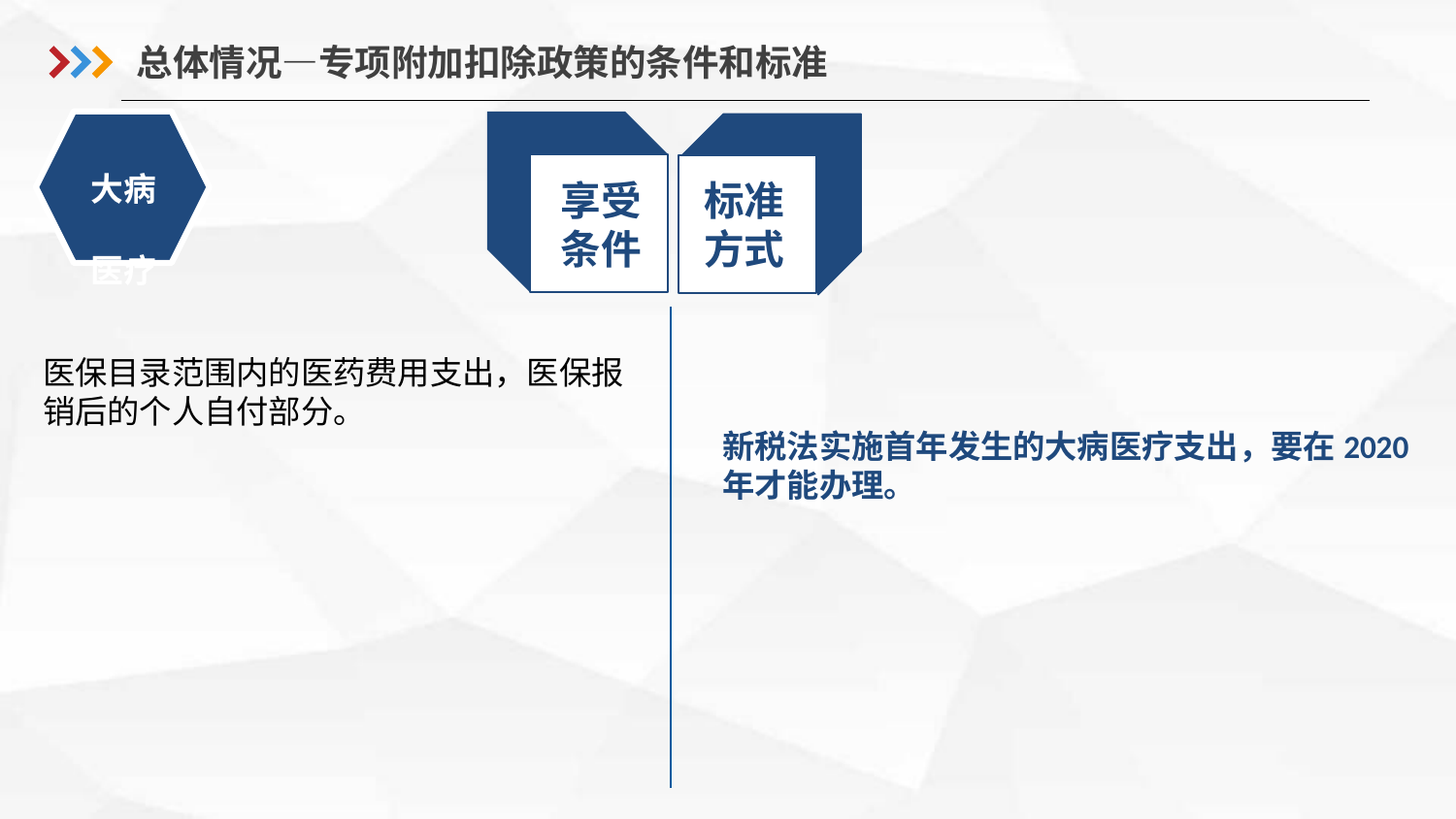

总体情况—专项附加扣除政策的条件和标准

大病
医疗

享受
条件

标准
方式

医保目录范围内的医药费用支出，医保报销后的个人自付部分。
新税法实施首年发生的大病医疗支出，要在2020年才能办理。